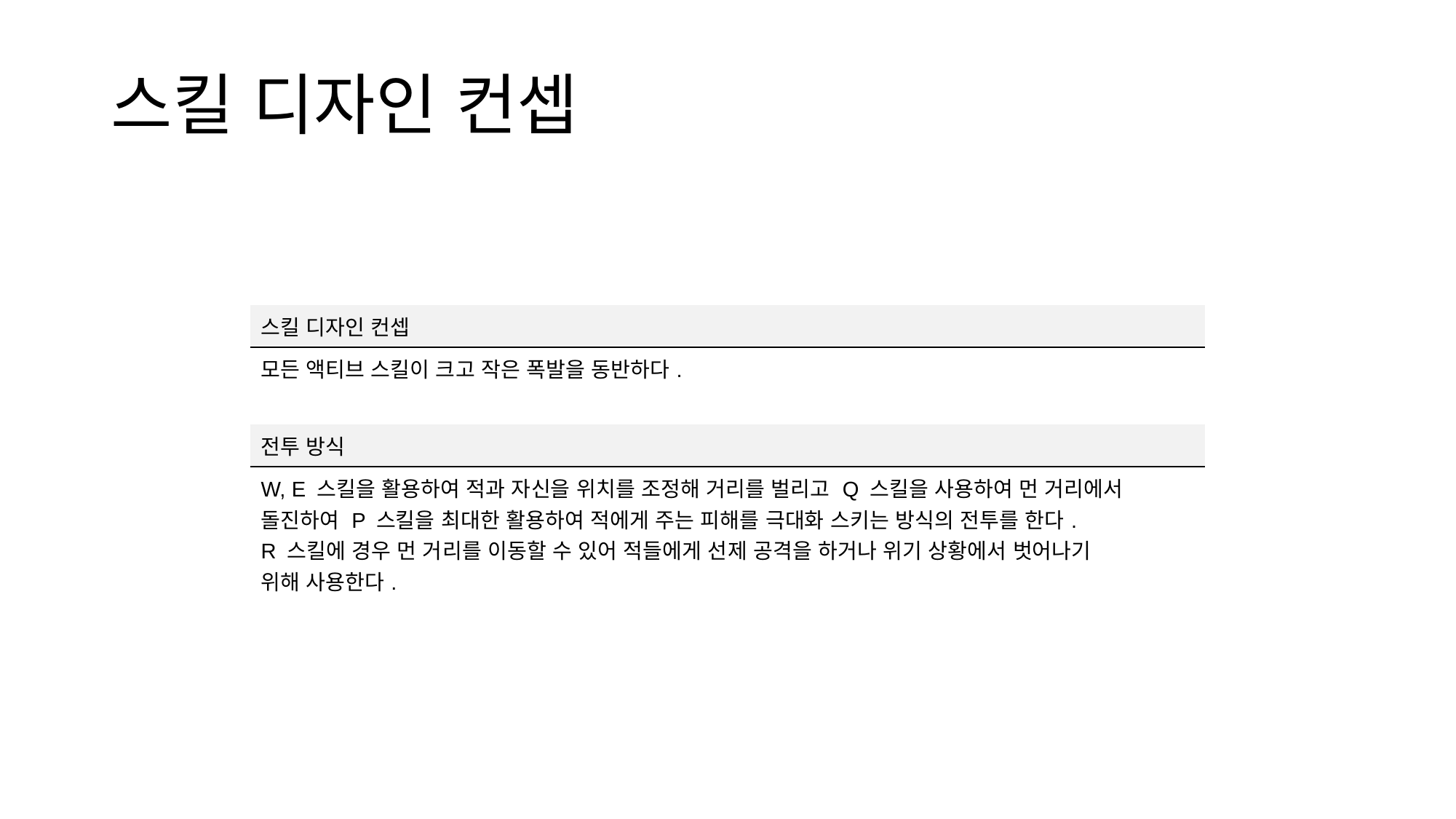

스킬 디자인 컨셉
| 스킬 디자인 컨셉 |
| --- |
| 모든 액티브 스킬이 크고 작은 폭발을 동반하다. |
|  |
| 전투 방식 |
| W, E 스킬을 활용하여 적과 자신을 위치를 조정해 거리를 벌리고 Q 스킬을 사용하여 먼 거리에서 돌진하여 P 스킬을 최대한 활용하여 적에게 주는 피해를 극대화 스키는 방식의 전투를 한다. R 스킬에 경우 먼 거리를 이동할 수 있어 적들에게 선제 공격을 하거나 위기 상황에서 벗어나기 위해 사용한다. |